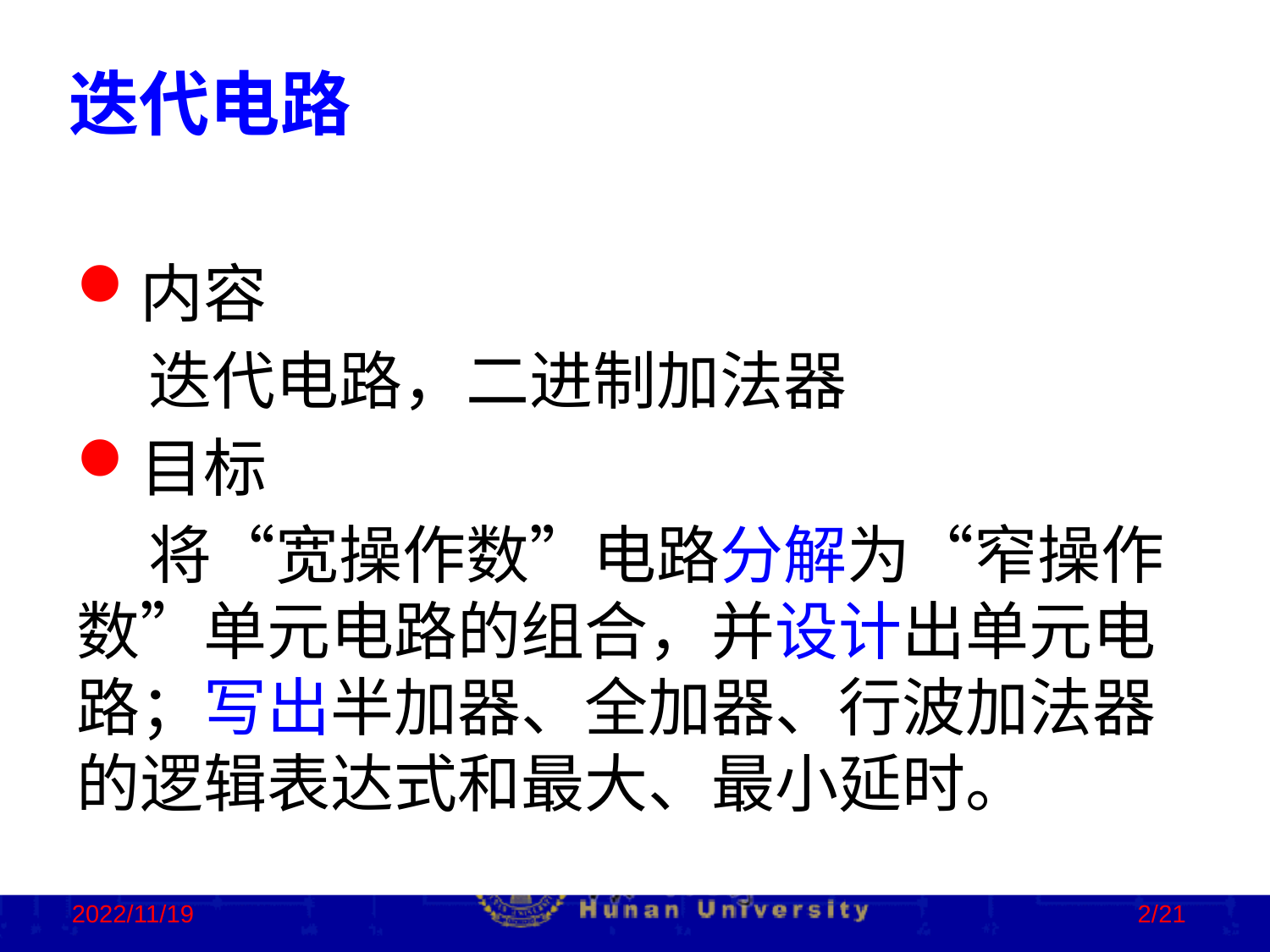

迭代电路
内容
    迭代电路，二进制加法器
目标
    将“宽操作数”电路分解为“窄操作数”单元电路的组合，并设计出单元电路；写出半加器、全加器、行波加法器的逻辑表达式和最大、最小延时。
2022/11/19
2/21